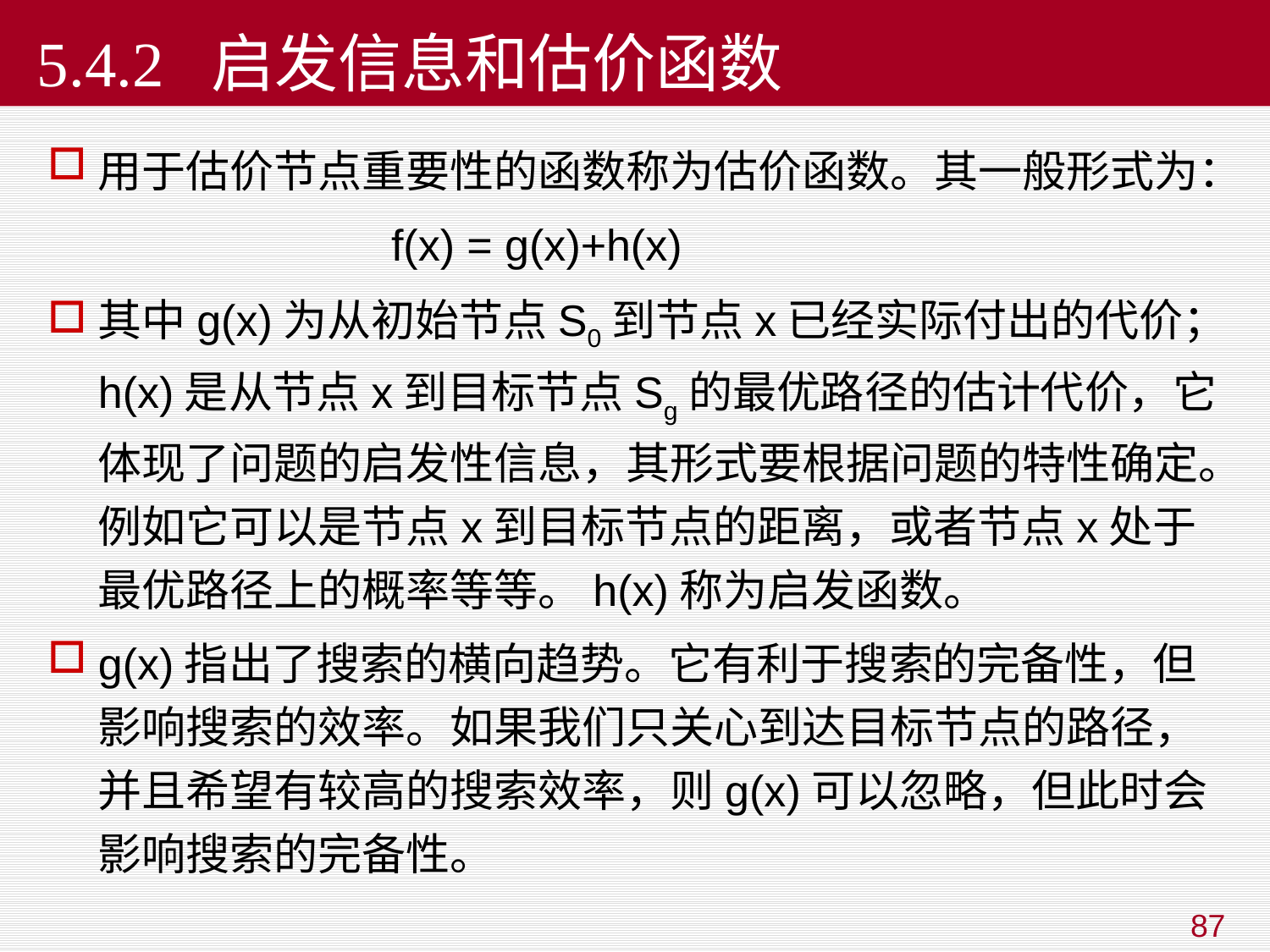

# 5.4.2  启发信息和估价函数

用于估价节点重要性的函数称为估价函数。其一般形式为：
                            f(x) = g(x)+h(x)
其中g(x)为从初始节点S0到节点x已经实际付出的代价；h(x)是从节点x到目标节点Sg的最优路径的估计代价，它体现了问题的启发性信息，其形式要根据问题的特性确定。例如它可以是节点x到目标节点的距离，或者节点x处于最优路径上的概率等等。h(x)称为启发函数。
g(x)指出了搜索的横向趋势。它有利于搜索的完备性，但影响搜索的效率。如果我们只关心到达目标节点的路径，并且希望有较高的搜索效率，则g(x)可以忽略，但此时会影响搜索的完备性。

87